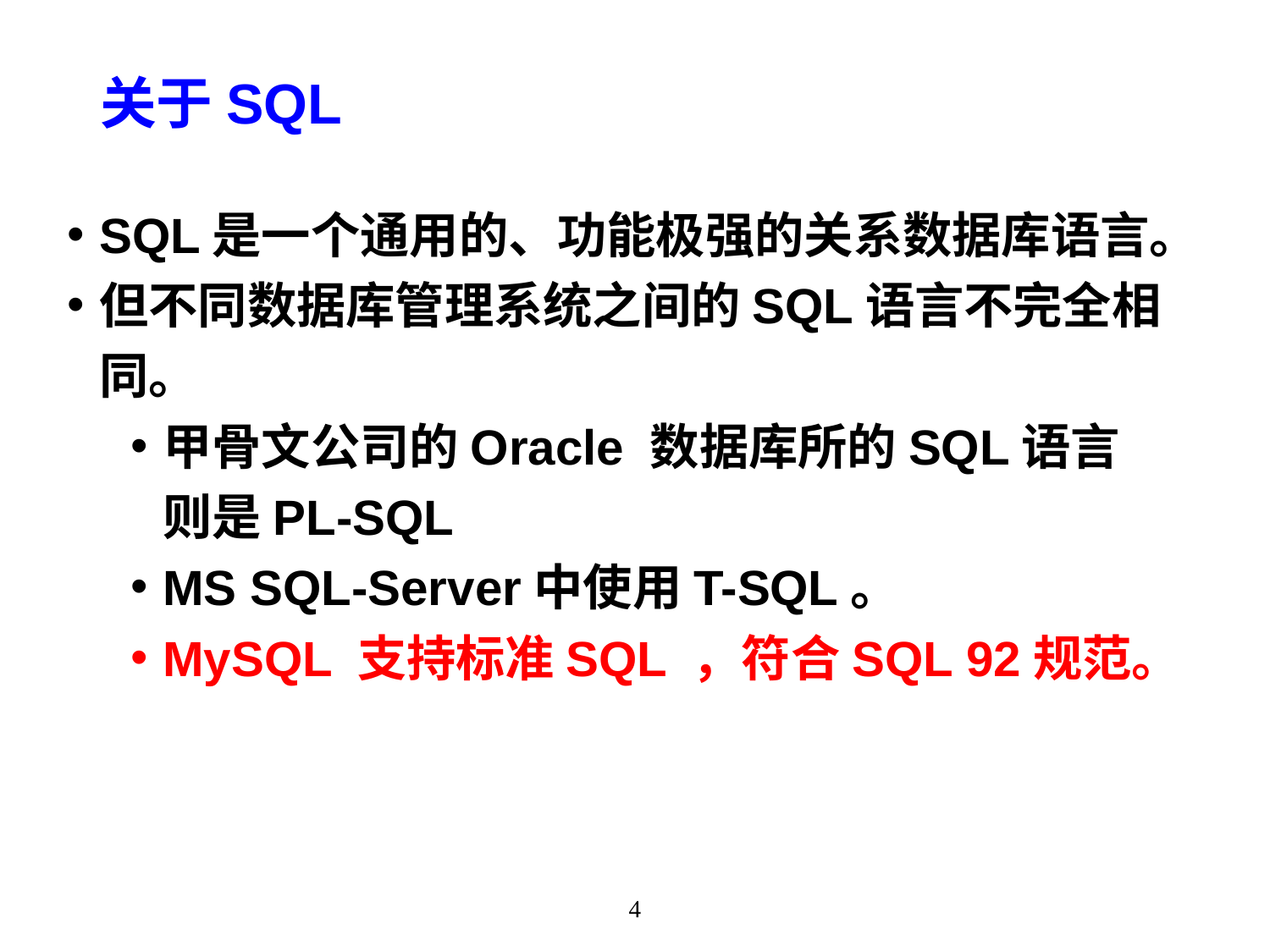

# 关于SQL
SQL是一个通用的、功能极强的关系数据库语言。
但不同数据库管理系统之间的SQL语言不完全相同。
甲骨文公司的Oracle 数据库所的SQL语言则是PL-SQL
MS SQL-Server中使用T-SQL。
MySQL 支持标准SQL ，符合SQL 92规范。

4